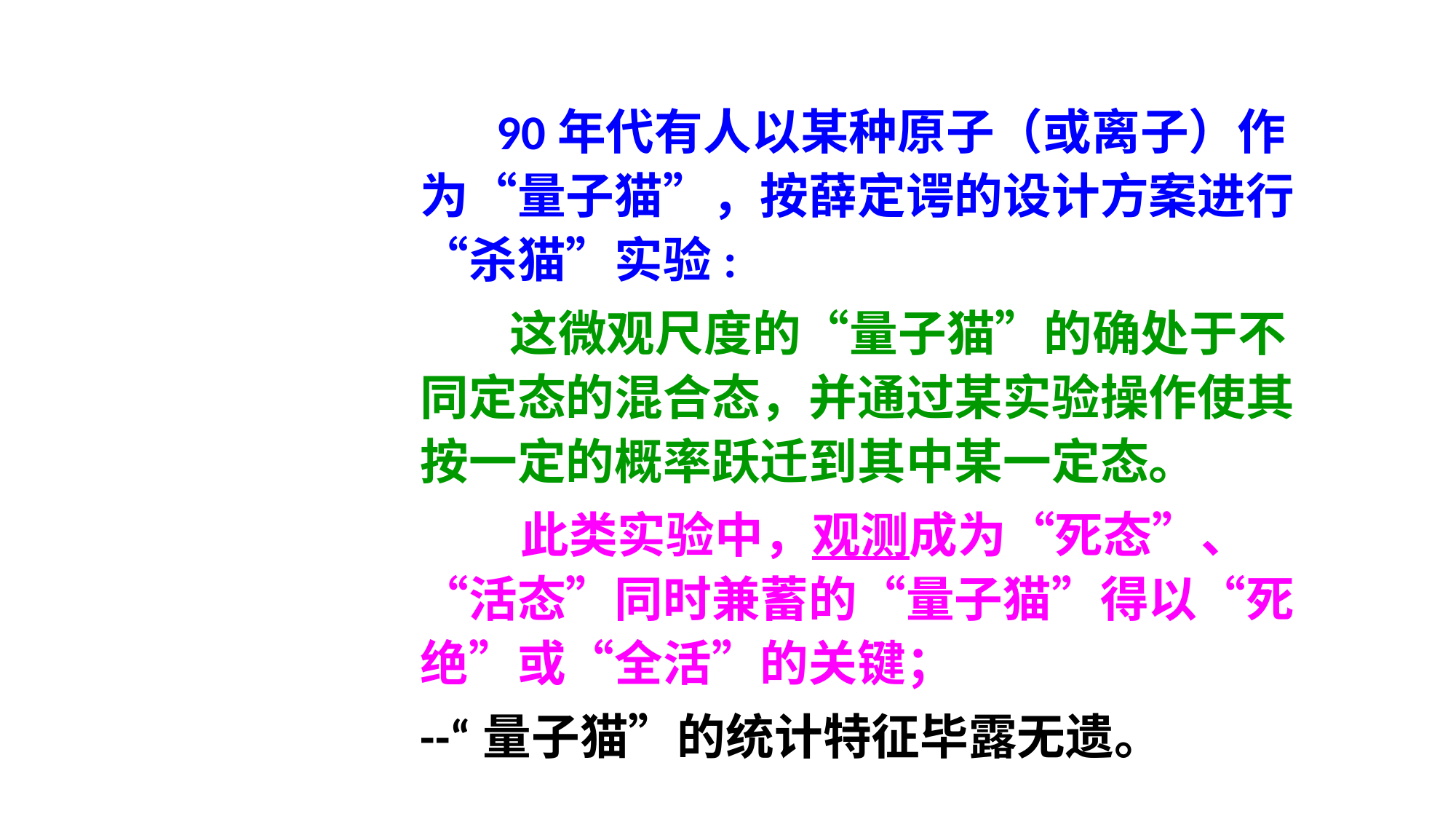

90年代有人以某种原子（或离子）作为“量子猫”，按薛定谔的设计方案进行“杀猫”实验:
       这微观尺度的“量子猫”的确处于不同定态的混合态，并通过某实验操作使其按一定的概率跃迁到其中某一定态。
        此类实验中，观测成为“死态”、“活态”同时兼蓄的“量子猫”得以“死绝”或“全活”的关键；
--“量子猫”的统计特征毕露无遗。